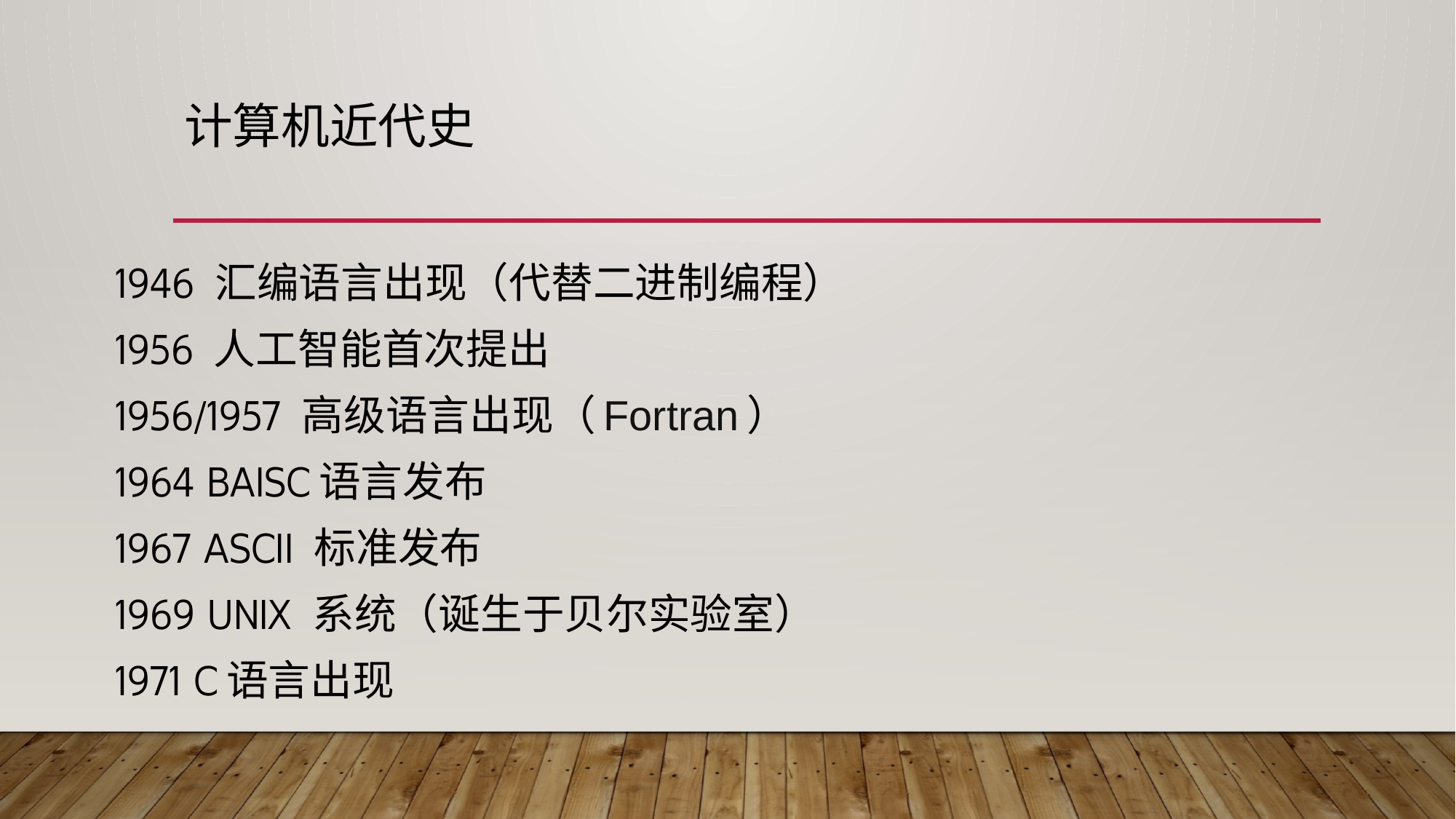

# 计算机近代史
1946 汇编语言出现（代替二进制编程）
1956 人工智能首次提出
1956/1957 高级语言出现（Fortran）
1964 BAISC语言发布
1967 ASCII 标准发布
1969 UNIX 系统（诞生于贝尔实验室）
1971 C语言出现